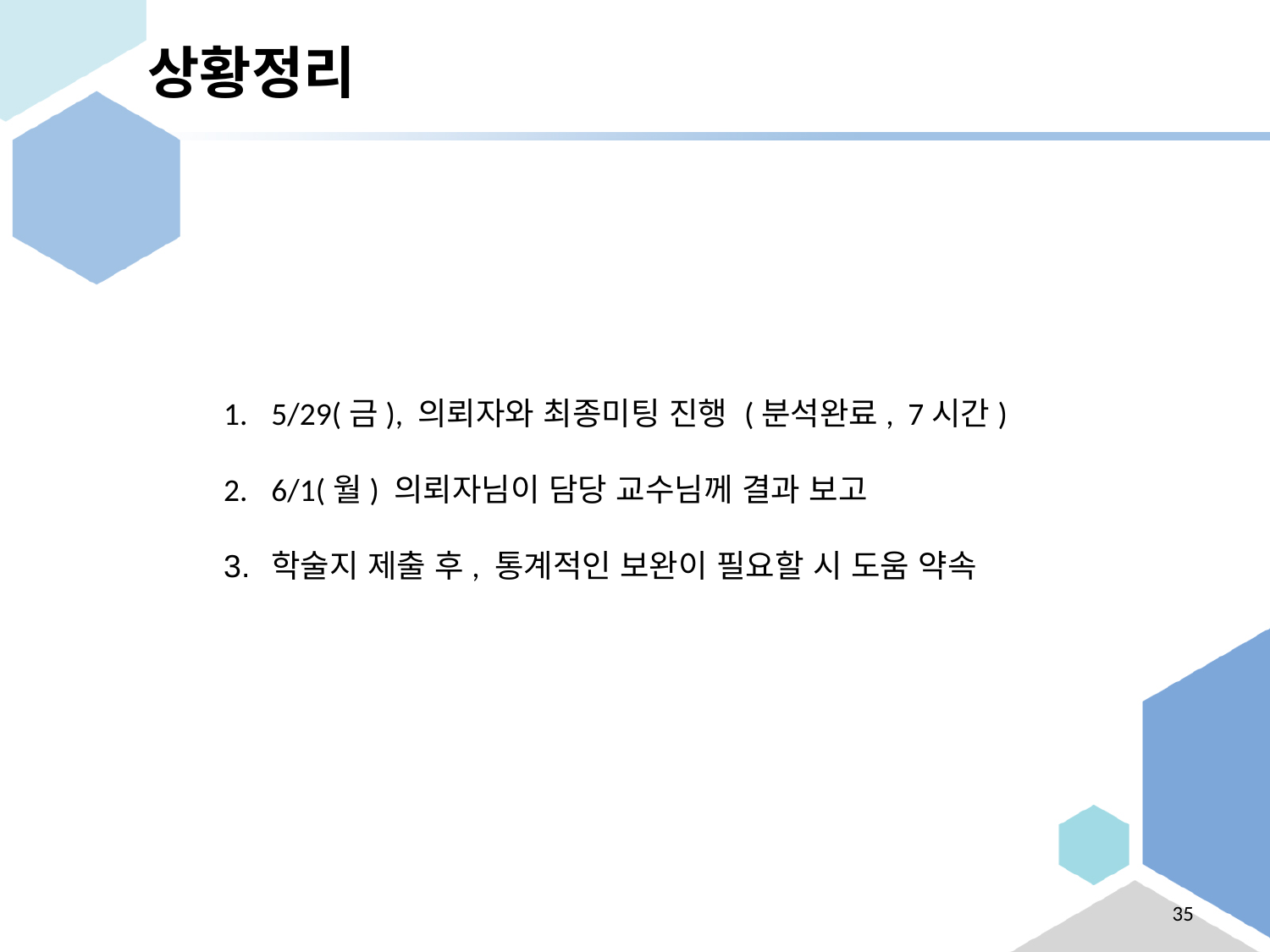

# 상황정리
5/29(금), 의뢰자와 최종미팅 진행 (분석완료,  7시간)

6/1(월) 의뢰자님이 담당 교수님께 결과 보고

학술지 제출 후, 통계적인 보완이 필요할 시 도움 약속

35